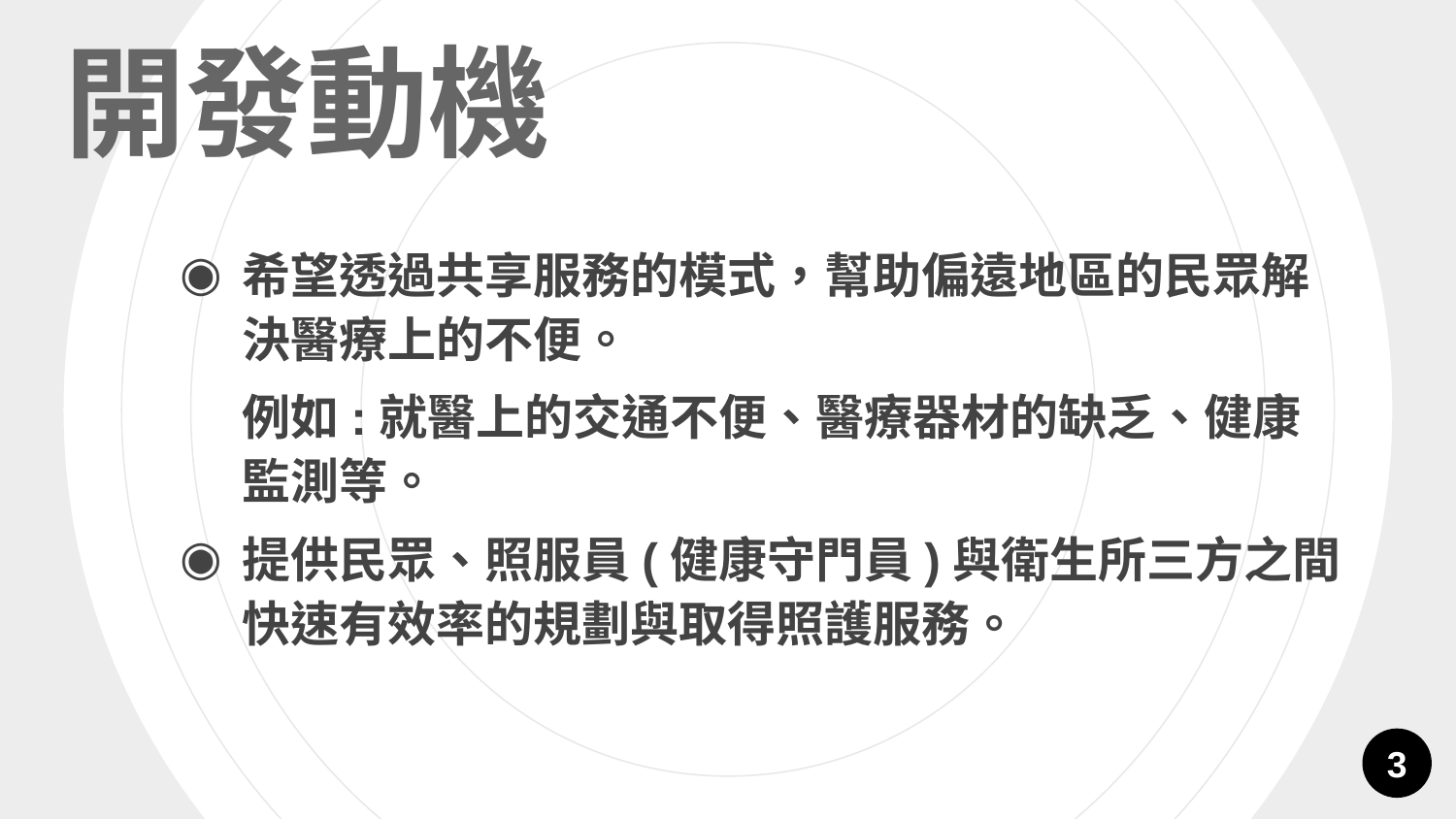

開發動機
希望透過共享服務的模式，幫助偏遠地區的民眾解決醫療上的不便。
例如:就醫上的交通不便、醫療器材的缺乏、健康監測等。
提供民眾、照服員(健康守門員)與衛生所三方之間快速有效率的規劃與取得照護服務。

3